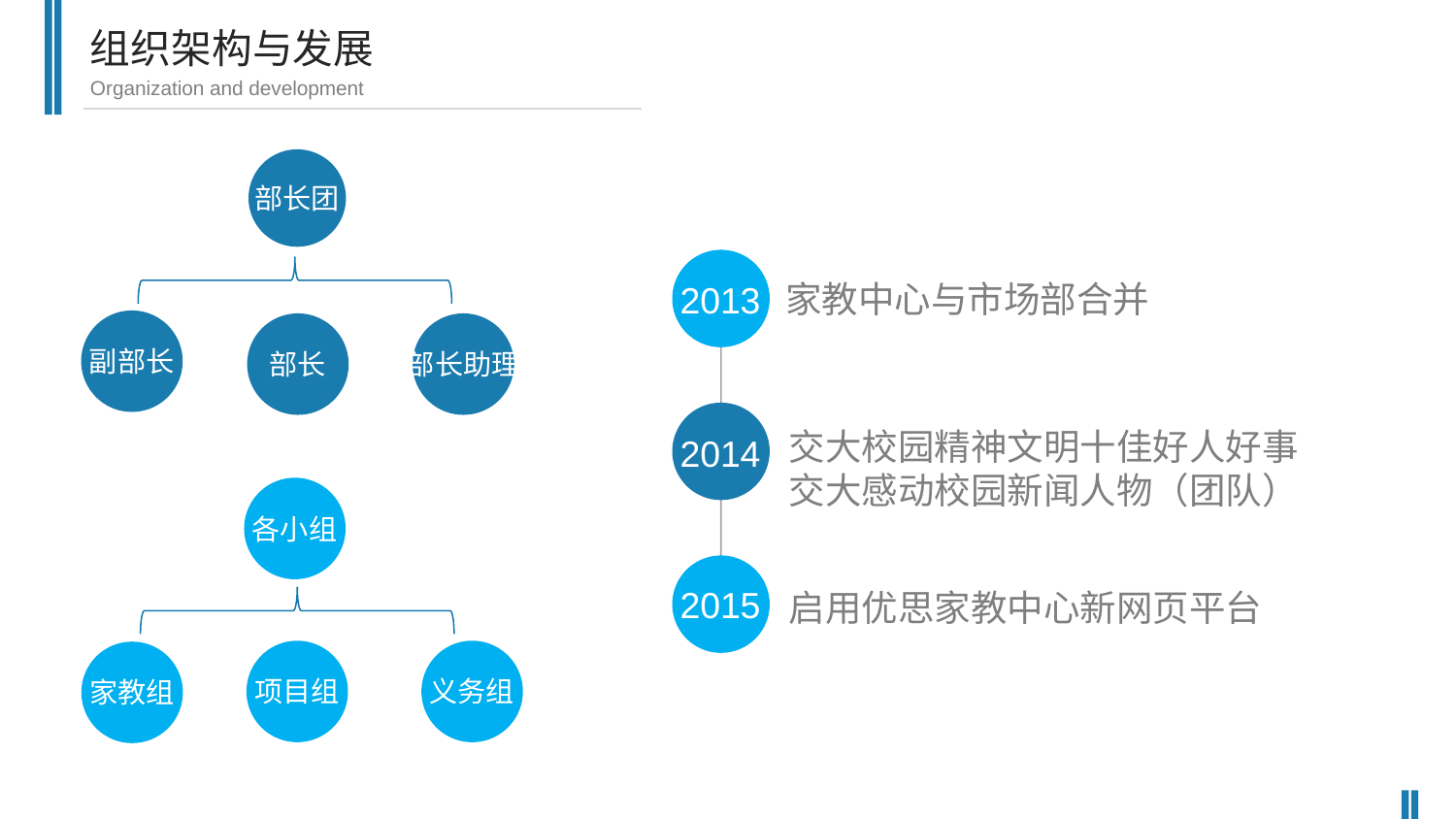

组织架构与发展
Organization and development

部长团
2012

家教中心与市场部合并
2013

副部长

部长助理

部长

交大校园精神文明十佳好人好事
交大感动校园新闻人物（团队）
2014

各小组

2015
启用优思家教中心新网页平台

项目组

义务组

家教组